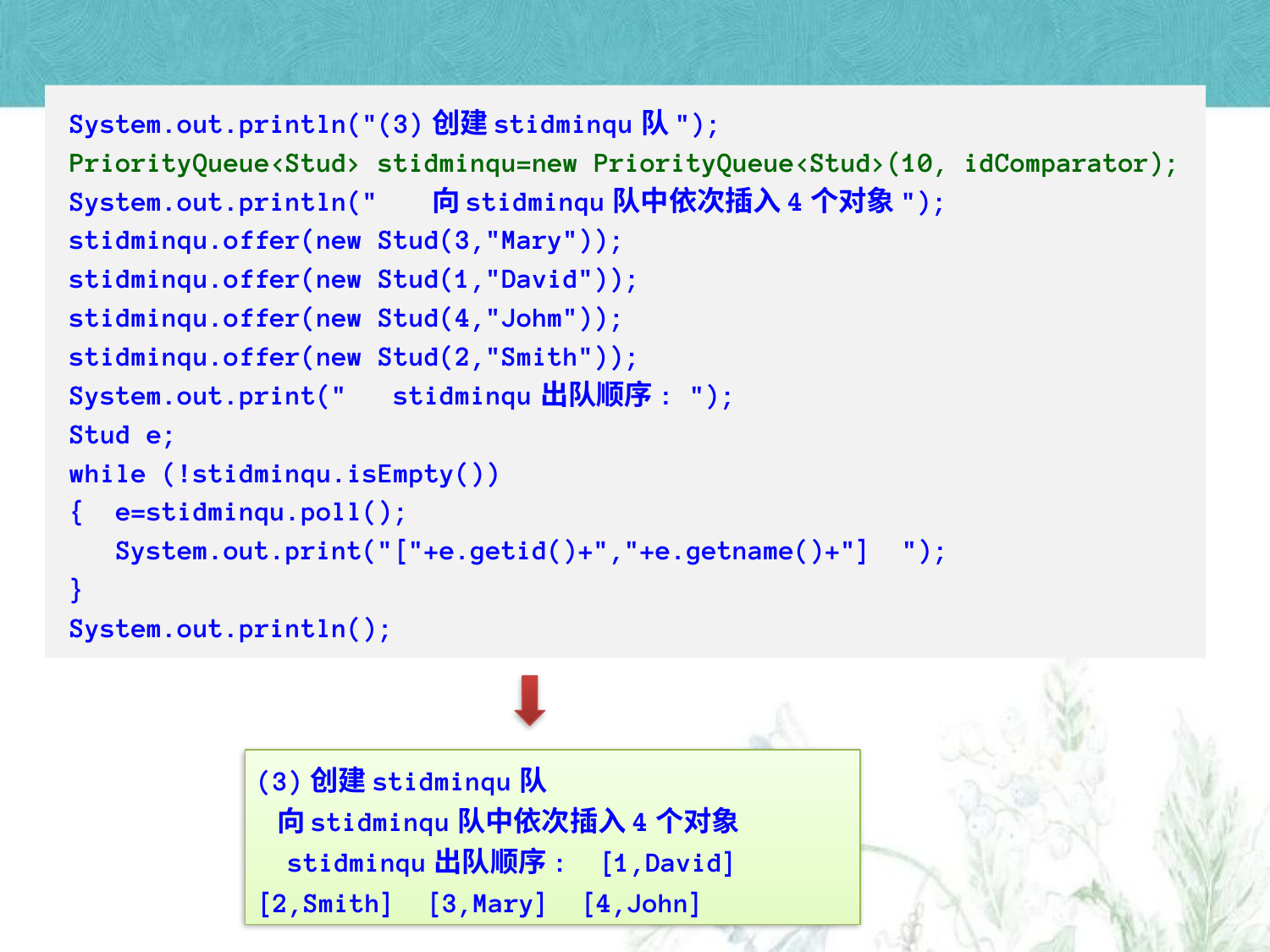

System.out.println("(3)创建stidminqu队");
PriorityQueue<Stud> stidminqu=new PriorityQueue<Stud>(10, idComparator);
System.out.println("   向stidminqu队中依次插入4个对象");
stidminqu.offer(new Stud(3,"Mary"));
stidminqu.offer(new Stud(1,"David"));
stidminqu.offer(new Stud(4,"Johm"));
stidminqu.offer(new Stud(2,"Smith"));
System.out.print("   stidminqu出队顺序: ");
Stud e;
while (!stidminqu.isEmpty())
{  e=stidminqu.poll();
   System.out.print("["+e.getid()+","+e.getname()+"]  ");
}
System.out.println();

(3)创建stidminqu队
  向stidminqu队中依次插入4个对象
  stidminqu出队顺序:  [1,David]  [2,Smith]  [3,Mary]  [4,John]